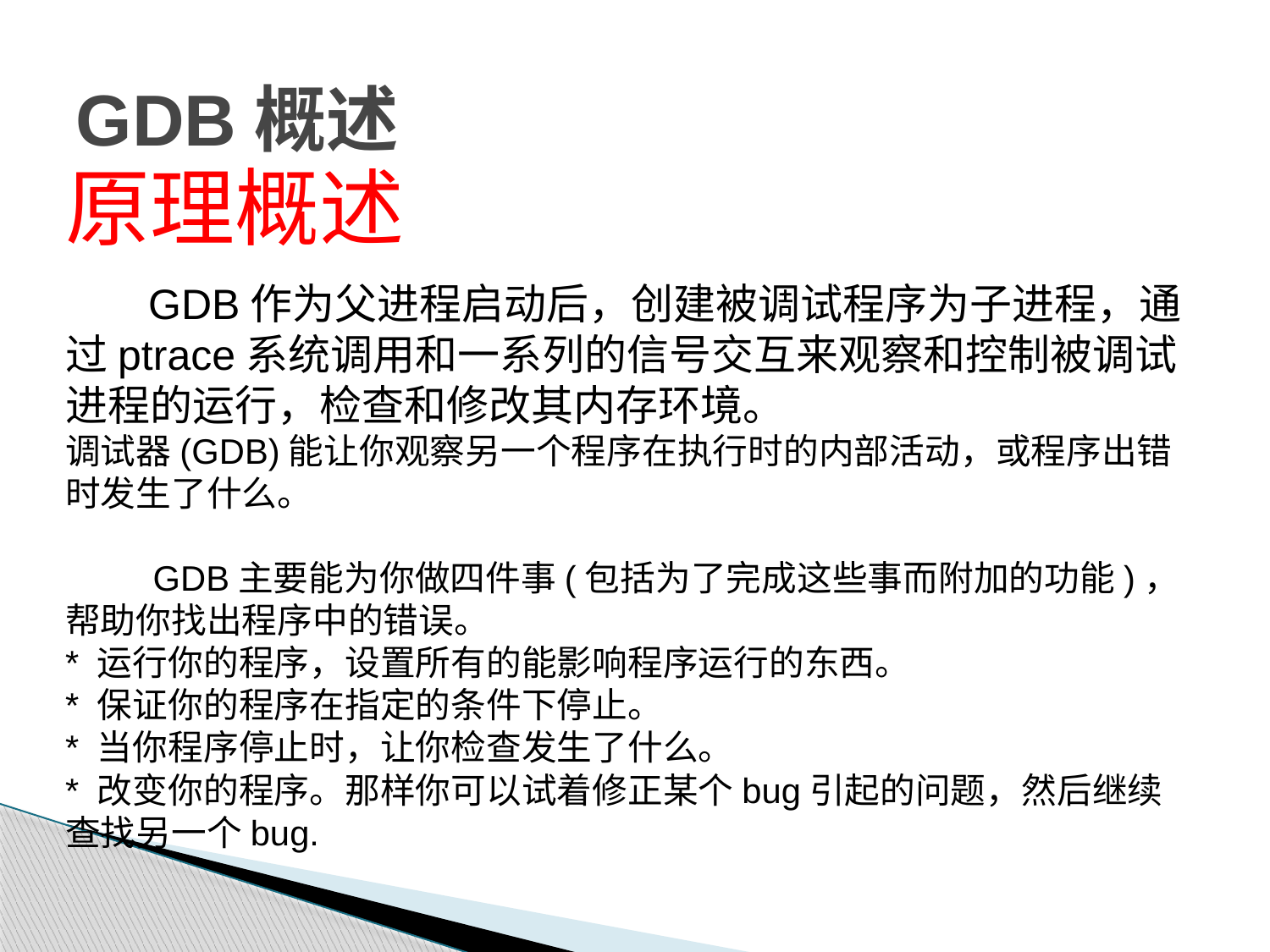

# GDB概述
原理概述
       GDB作为父进程启动后，创建被调试程序为子进程，通过ptrace系统调用和一系列的信号交互来观察和控制被调试进程的运行，检查和修改其内存环境。
调试器(GDB)能让你观察另一个程序在执行时的内部活动，或程序出错时发生了什么。

         GDB主要能为你做四件事(包括为了完成这些事而附加的功能)，帮助你找出程序中的错误。
* 运行你的程序，设置所有的能影响程序运行的东西。
* 保证你的程序在指定的条件下停止。
* 当你程序停止时，让你检查发生了什么。
* 改变你的程序。那样你可以试着修正某个bug引起的问题，然后继续查找另一个bug.